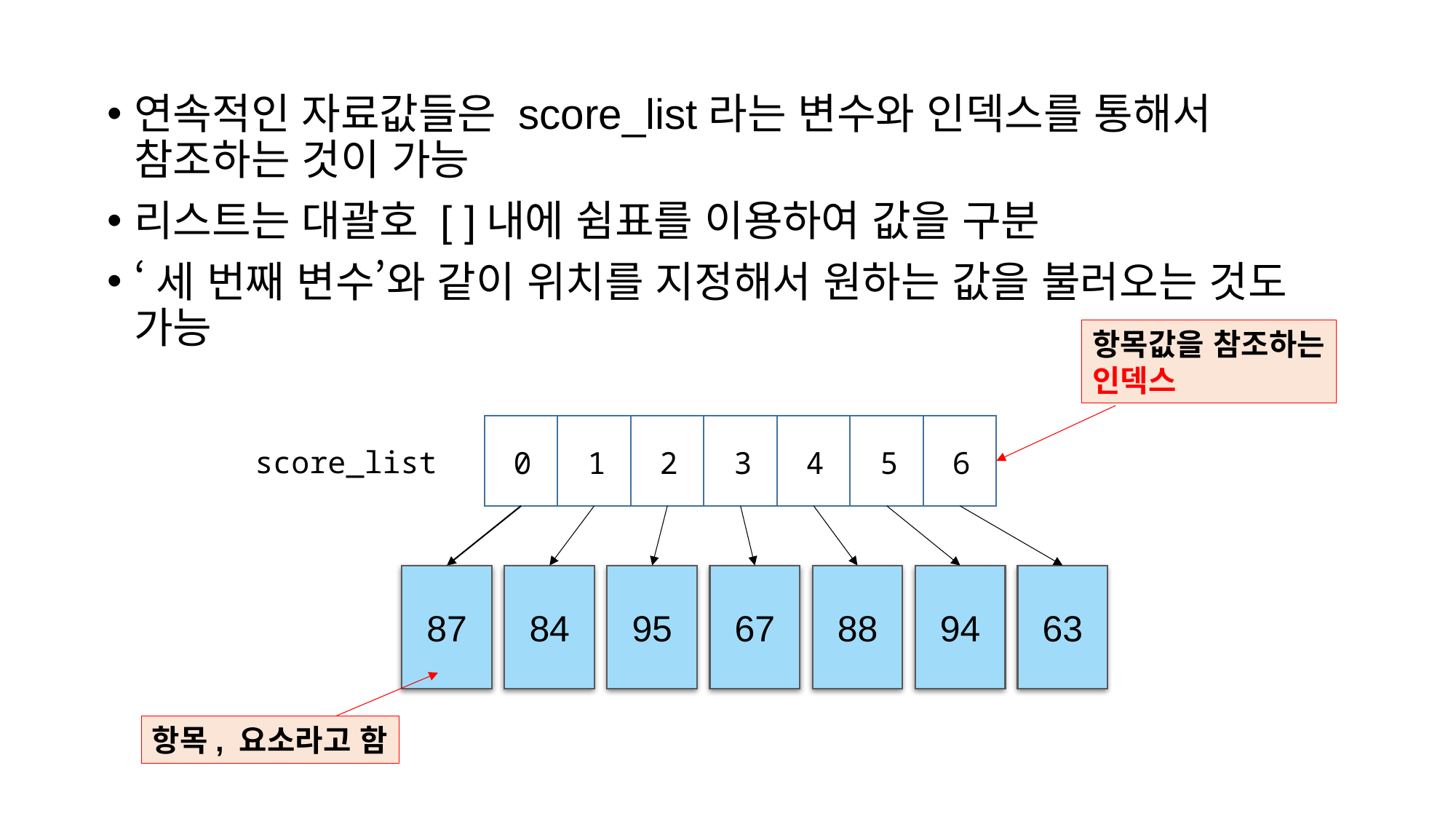

연속적인 자료값들은 score_list라는 변수와 인덱스를 통해서 참조하는 것이 가능
리스트는 대괄호 [ ]내에 쉼표를 이용하여 값을 구분
‘세 번째 변수’와 같이 위치를 지정해서 원하는 값을 불러오는 것도 가능

항목값을 참조하는
인덱스

0
1

2
3

4
5

6
score_list
87
84
95
67
88
94
63
항목, 요소라고 함